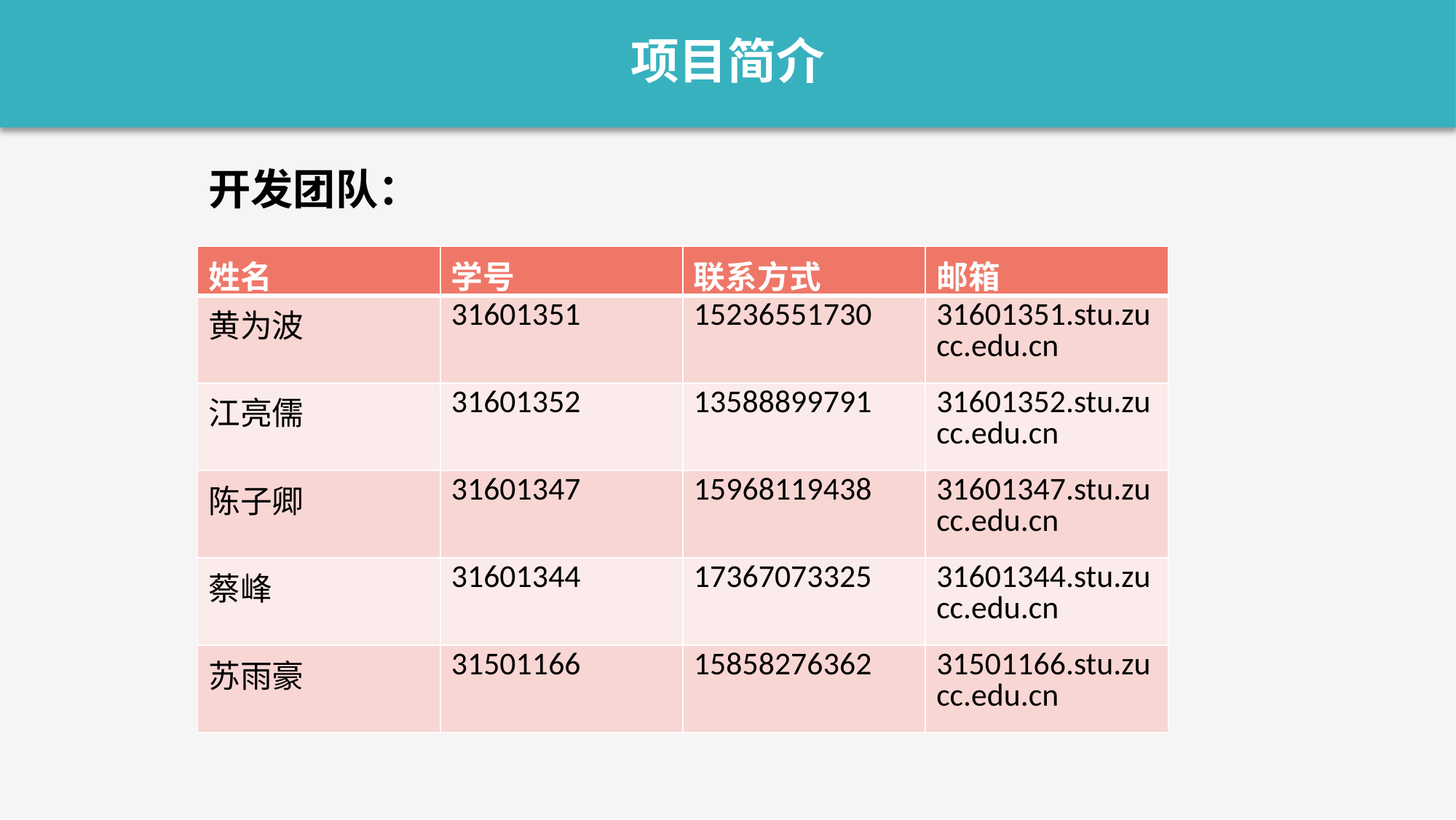

项目简介
开发团队：
| 姓名 | 学号 | 联系方式 | 邮箱 |
| --- | --- | --- | --- |
| 黄为波 | 31601351 | 15236551730 | 31601351.stu.zucc.edu.cn |
| 江亮儒 | 31601352 | 13588899791 | 31601352.stu.zucc.edu.cn |
| 陈子卿 | 31601347 | 15968119438 | 31601347.stu.zucc.edu.cn |
| 蔡峰 | 31601344 | 17367073325 | 31601344.stu.zucc.edu.cn |
| 苏雨豪 | 31501166 | 15858276362 | 31501166.stu.zucc.edu.cn |